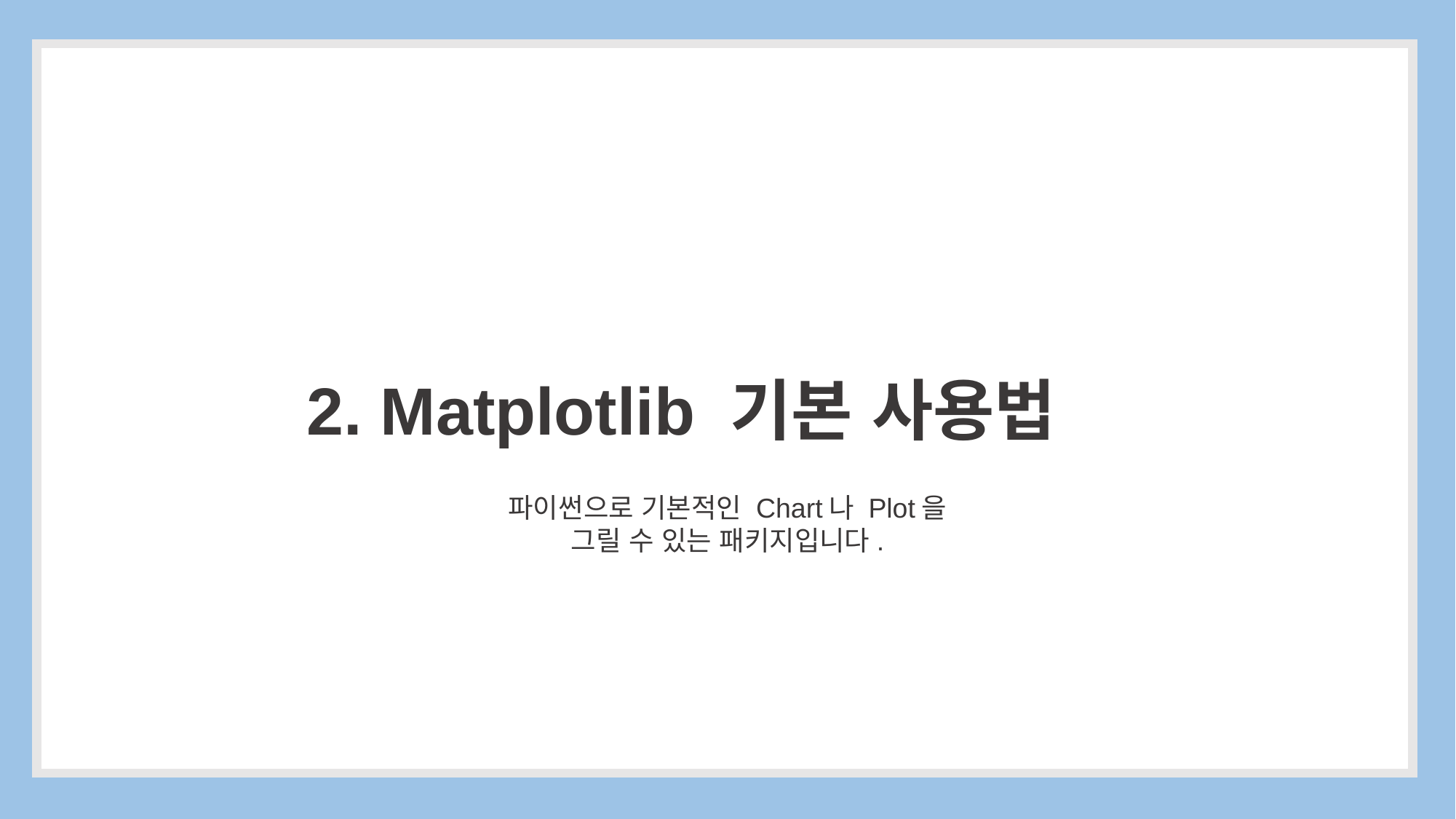

2. Matplotlib 기본 사용법
파이썬으로 기본적인 Chart나 Plot을
그릴 수 있는 패키지입니다.